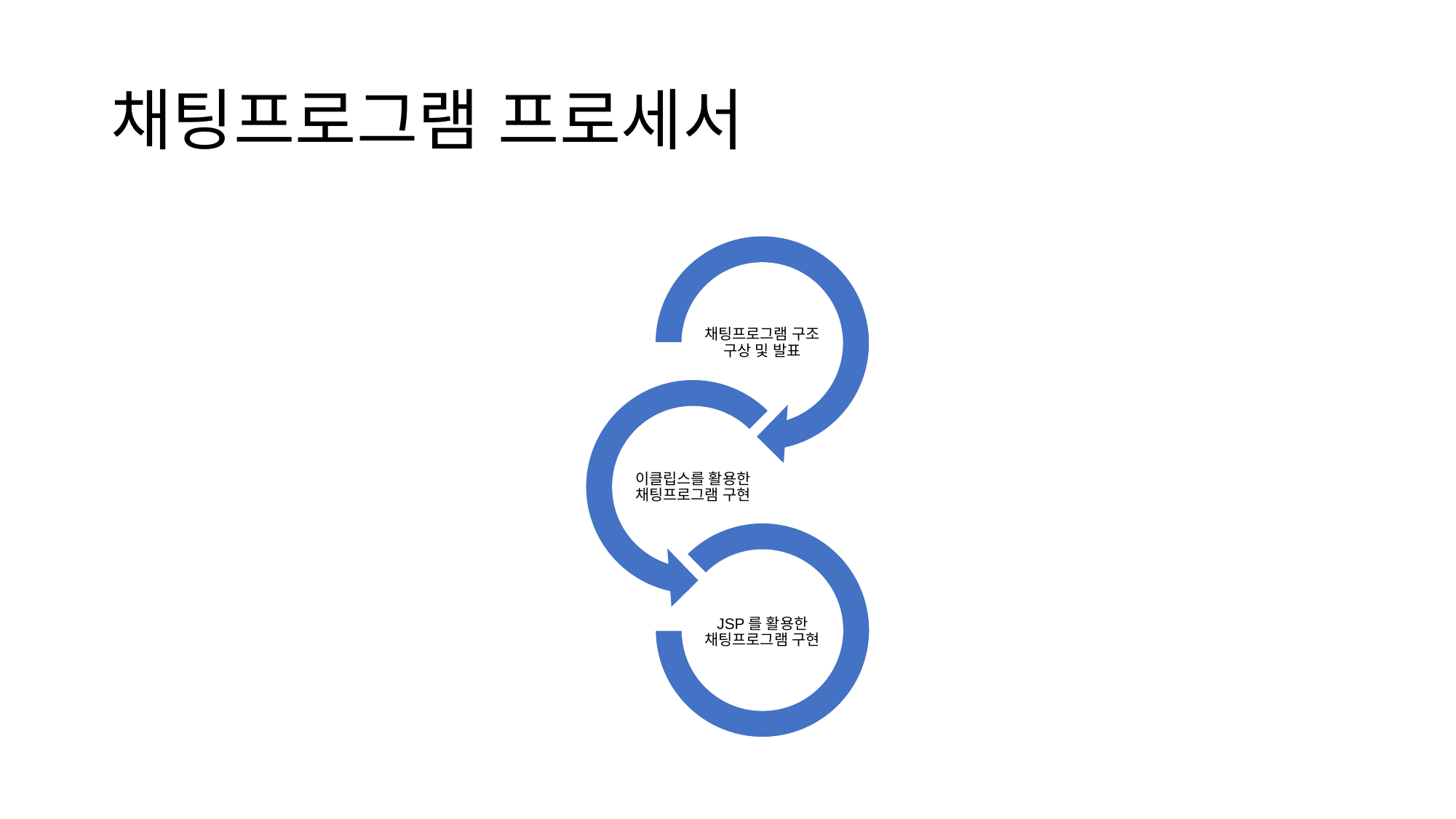

# 채팅프로그램 프로세서
채팅프로그램 구조 구상 및 발표
이클립스를 활용한 채팅프로그램 구현
JSP를 활용한 채팅프로그램 구현